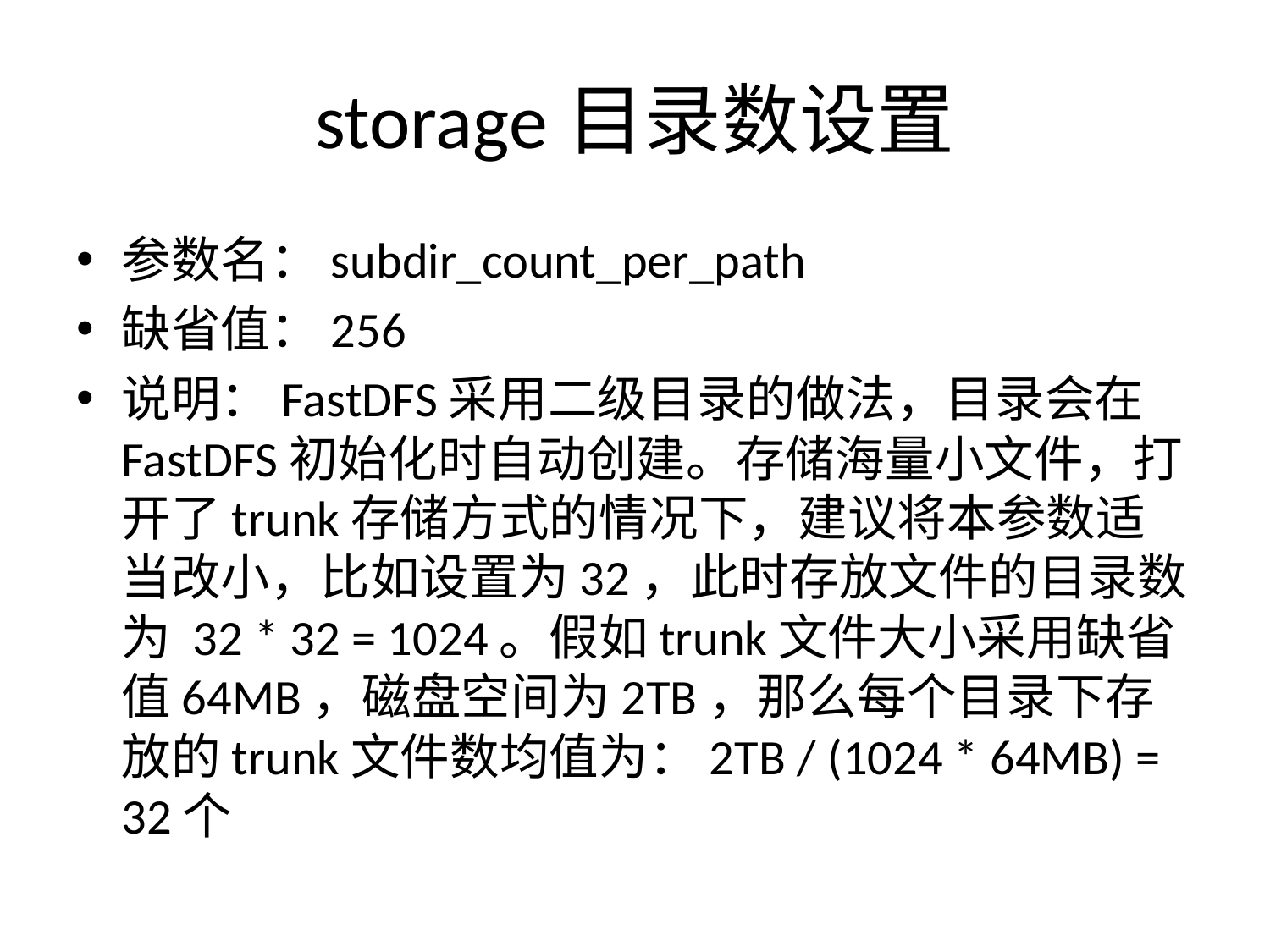

# storage目录数设置
参数名：subdir_count_per_path
缺省值：256
说明：FastDFS采用二级目录的做法，目录会在FastDFS初始化时自动创建。存储海量小文件，打开了trunk存储方式的情况下，建议将本参数适当改小，比如设置为32，此时存放文件的目录数为 32 * 32 = 1024。假如trunk文件大小采用缺省值64MB，磁盘空间为2TB，那么每个目录下存放的trunk文件数均值为：2TB / (1024 * 64MB) = 32个